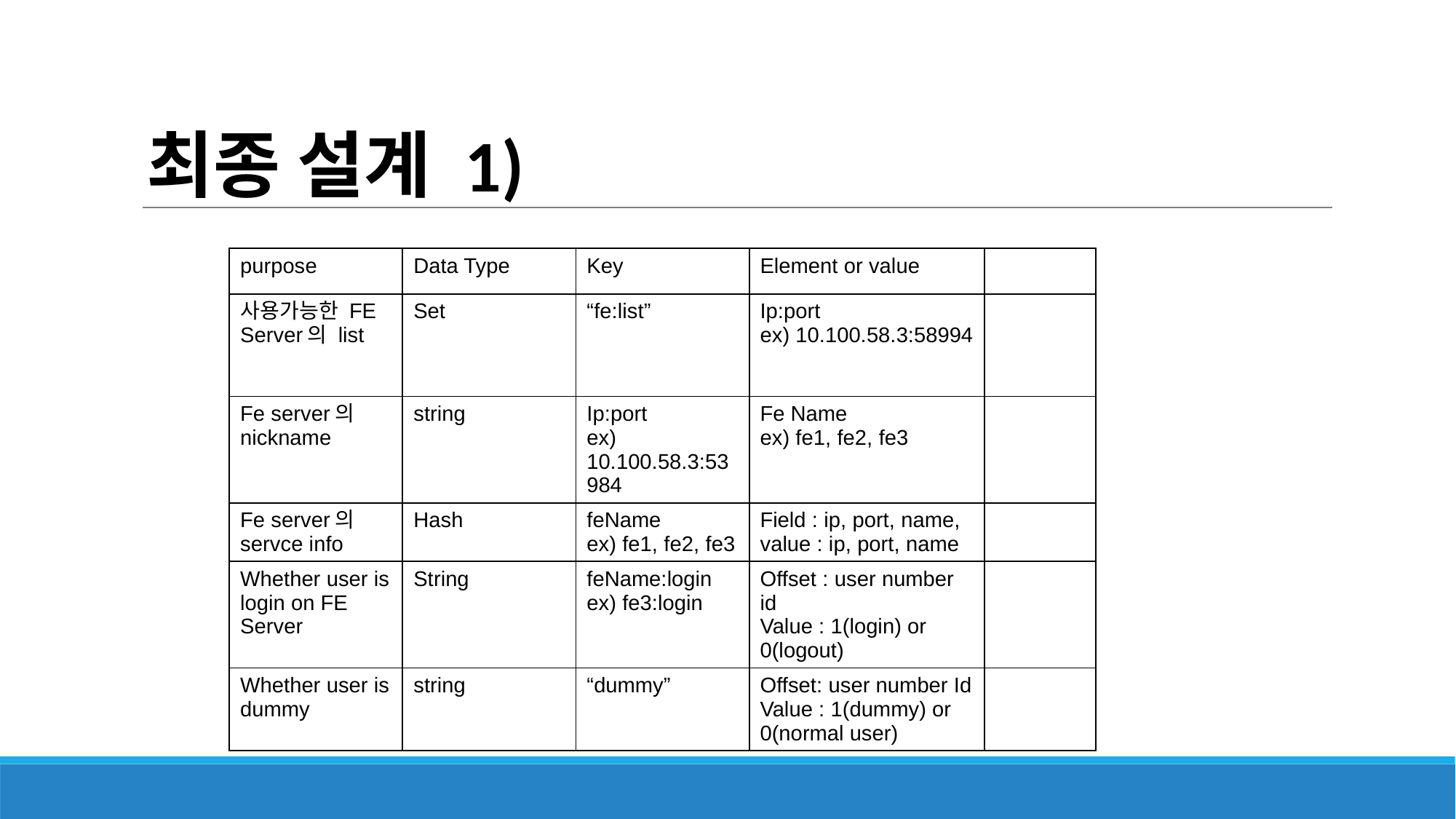

최종 설계 1)
| purpose | Data Type | Key | Element or value |  |
| --- | --- | --- | --- | --- |
| 사용가능한 FE Server의 list | Set | “fe:list” | Ip:port ex) 10.100.58.3:58994 |  |
| Fe server의 nickname | string | Ip:port ex) 10.100.58.3:53984 | Fe Name ex) fe1, fe2, fe3 |  |
| Fe server의 servce info | Hash | feName ex) fe1, fe2, fe3 | Field : ip, port, name, value : ip, port, name |  |
| Whether user is login on FE Server | String | feName:login ex) fe3:login | Offset : user number id Value : 1(login) or 0(logout) |  |
| Whether user is dummy | string | “dummy” | Offset: user number Id Value : 1(dummy) or 0(normal user) |  |